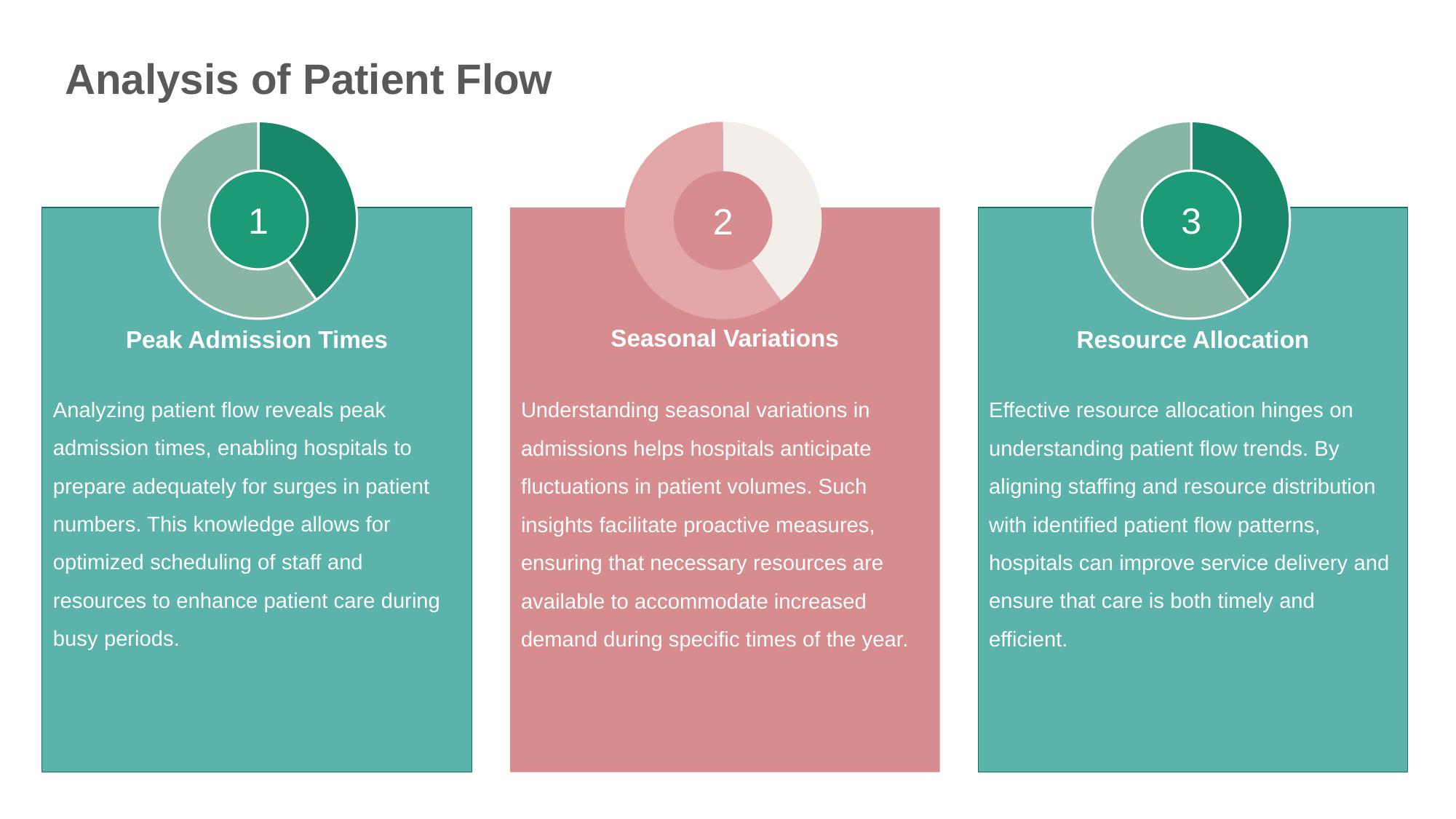

Analysis of Patient Flow

### Chart

| Category | 占比 |
|---|---|
| 管理人员 | 40.0 |
| 其他 | 60.0 |

### Chart

| Category | 占比 |
|---|---|
| 管理人员 | 40.0 |
| 其他 | 60.0 |

### Chart

| Category | 占比 |
|---|---|
| 管理人员 | 40.0 |
| 其他 | 60.0 |

3
1
2

Seasonal Variations
Peak Admission Times
Resource Allocation
Analyzing patient flow reveals peak admission times, enabling hospitals to prepare adequately for surges in patient numbers. This knowledge allows for optimized scheduling of staff and resources to enhance patient care during busy periods.
Effective resource allocation hinges on understanding patient flow trends. By aligning staffing and resource distribution with identified patient flow patterns, hospitals can improve service delivery and ensure that care is both timely and efficient.
Understanding seasonal variations in admissions helps hospitals anticipate fluctuations in patient volumes. Such insights facilitate proactive measures, ensuring that necessary resources are available to accommodate increased demand during specific times of the year.